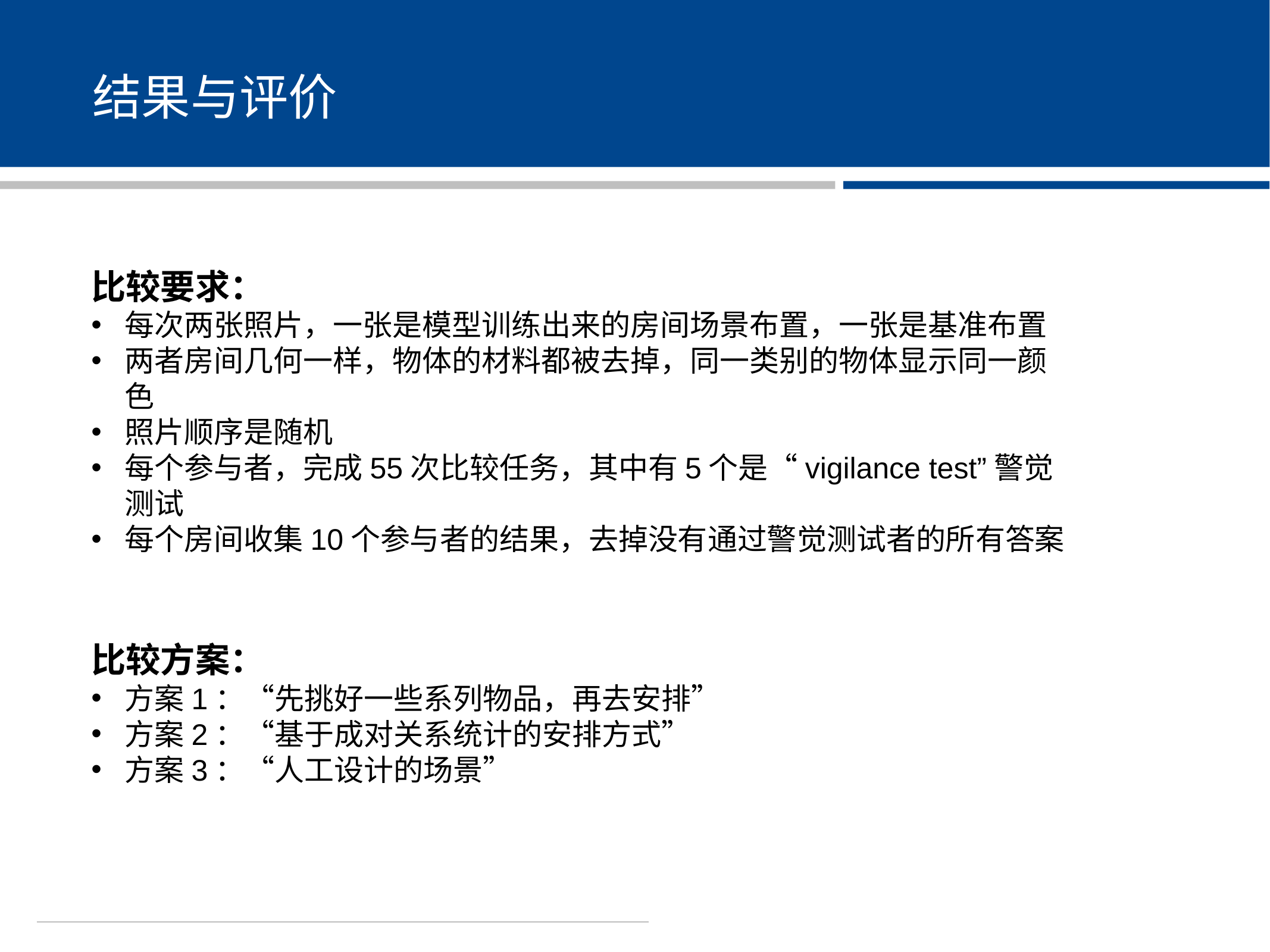

# 结果与评价
比较要求：
每次两张照片，一张是模型训练出来的房间场景布置，一张是基准布置
两者房间几何一样，物体的材料都被去掉，同一类别的物体显示同一颜色
照片顺序是随机
每个参与者，完成55次比较任务，其中有5个是“vigilance test”警觉测试
每个房间收集10个参与者的结果，去掉没有通过警觉测试者的所有答案

比较方案：
方案1：“先挑好一些系列物品，再去安排”
方案2：“基于成对关系统计的安排方式”
方案3：“人工设计的场景”